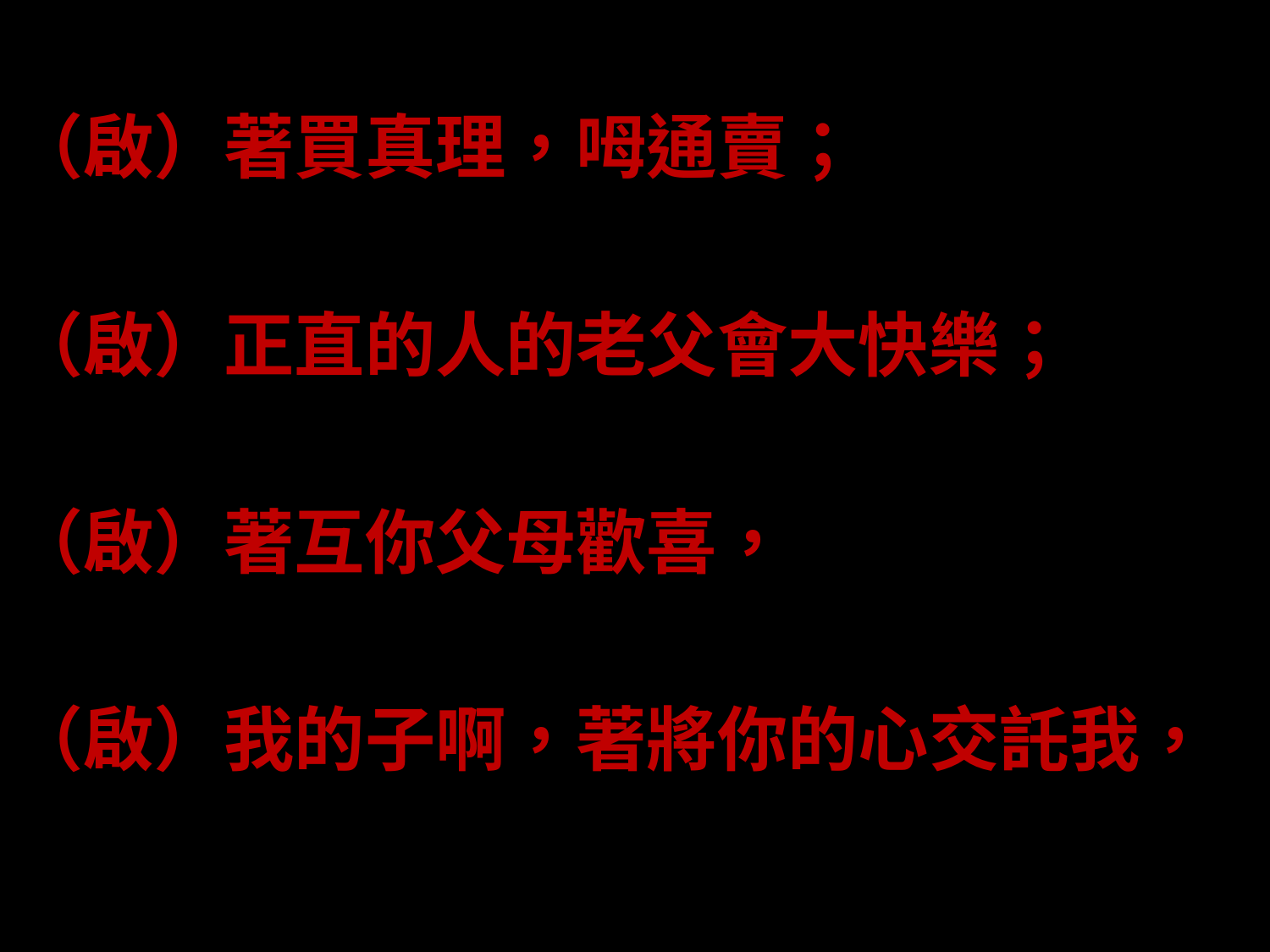

（啟）著買真理，呣通賣；
（應）嘛著買智慧、教示及明理。
（啟）正直的人的老父會大快樂；
（應）人生著智慧的子會因為伊大歡喜。
（啟）著互你父母歡喜，
（應）互生你的老母快樂。
（啟）我的子啊，著將你的心交託我，
（應）目晭著注意看我的道路。